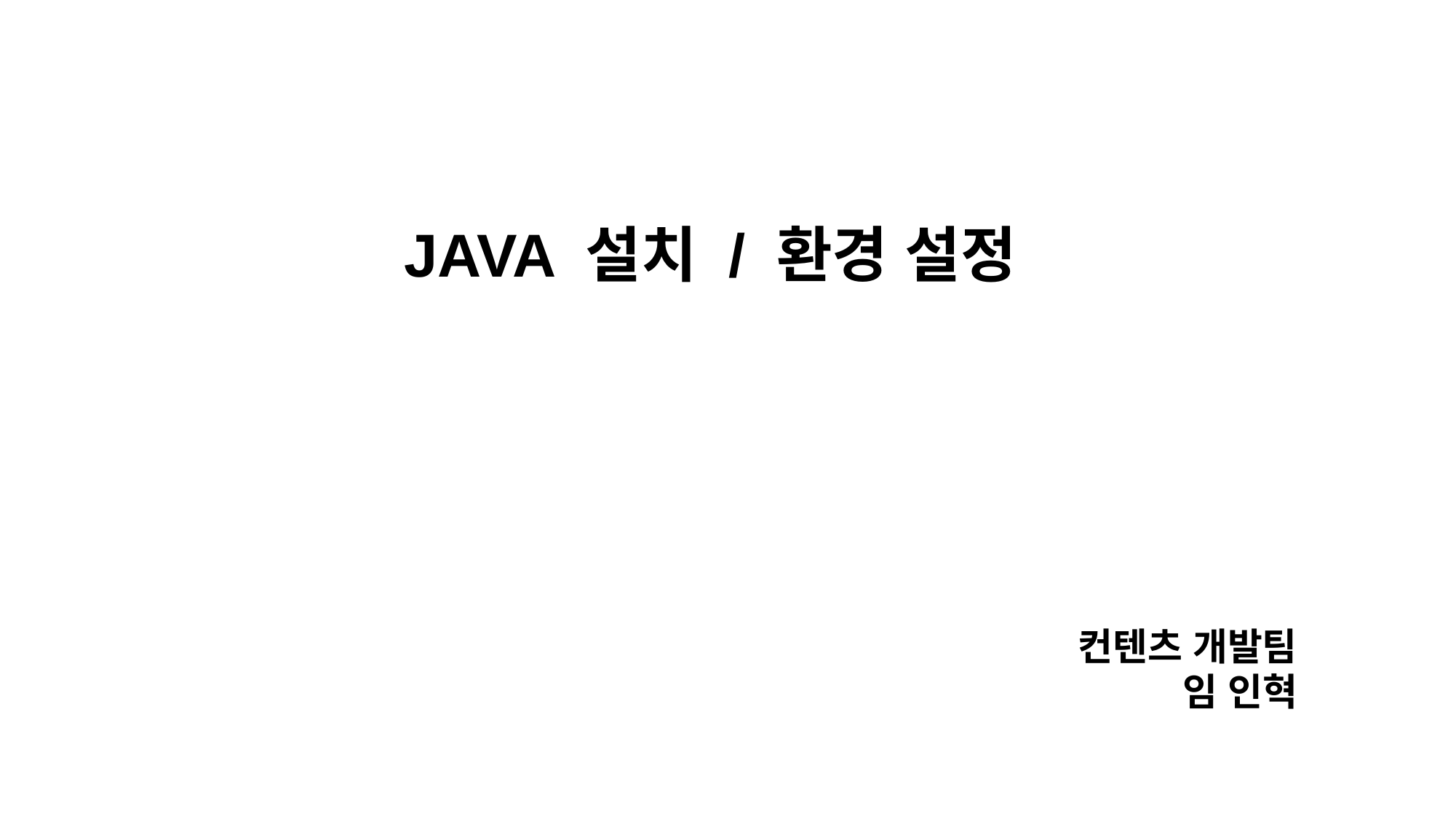

JAVA 설치 / 환경 설정
컨텐츠 개발팀
임 인혁